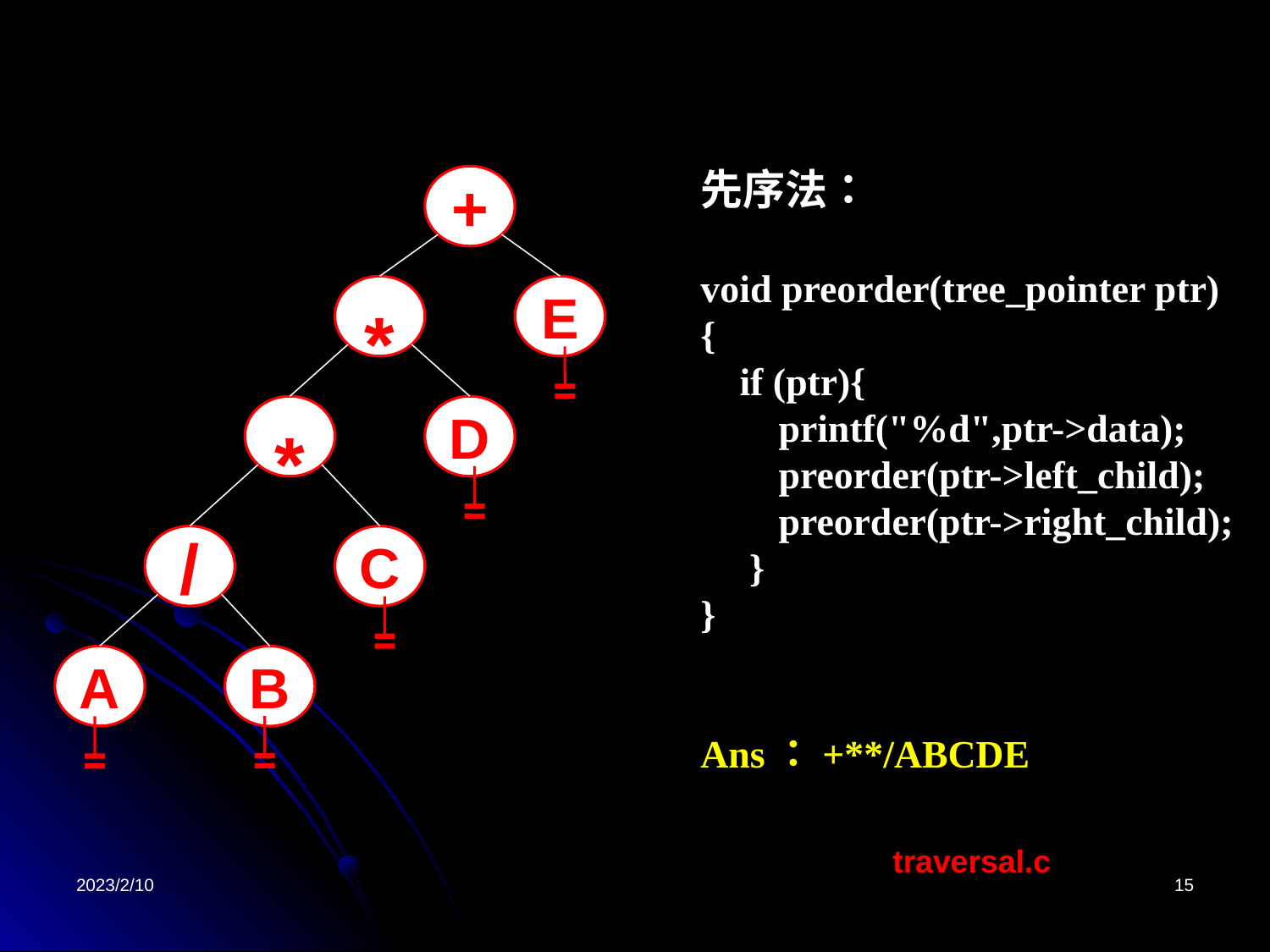

先序法：

void preorder(tree_pointer ptr)
{
    if (ptr){
        printf("%d",ptr->data);
        preorder(ptr->left_child);
        preorder(ptr->right_child);
     }
}

Ans：+**/ABCDE
+
*
E

*
D

/
C

A
B

traversal.c
2023/2/10
15